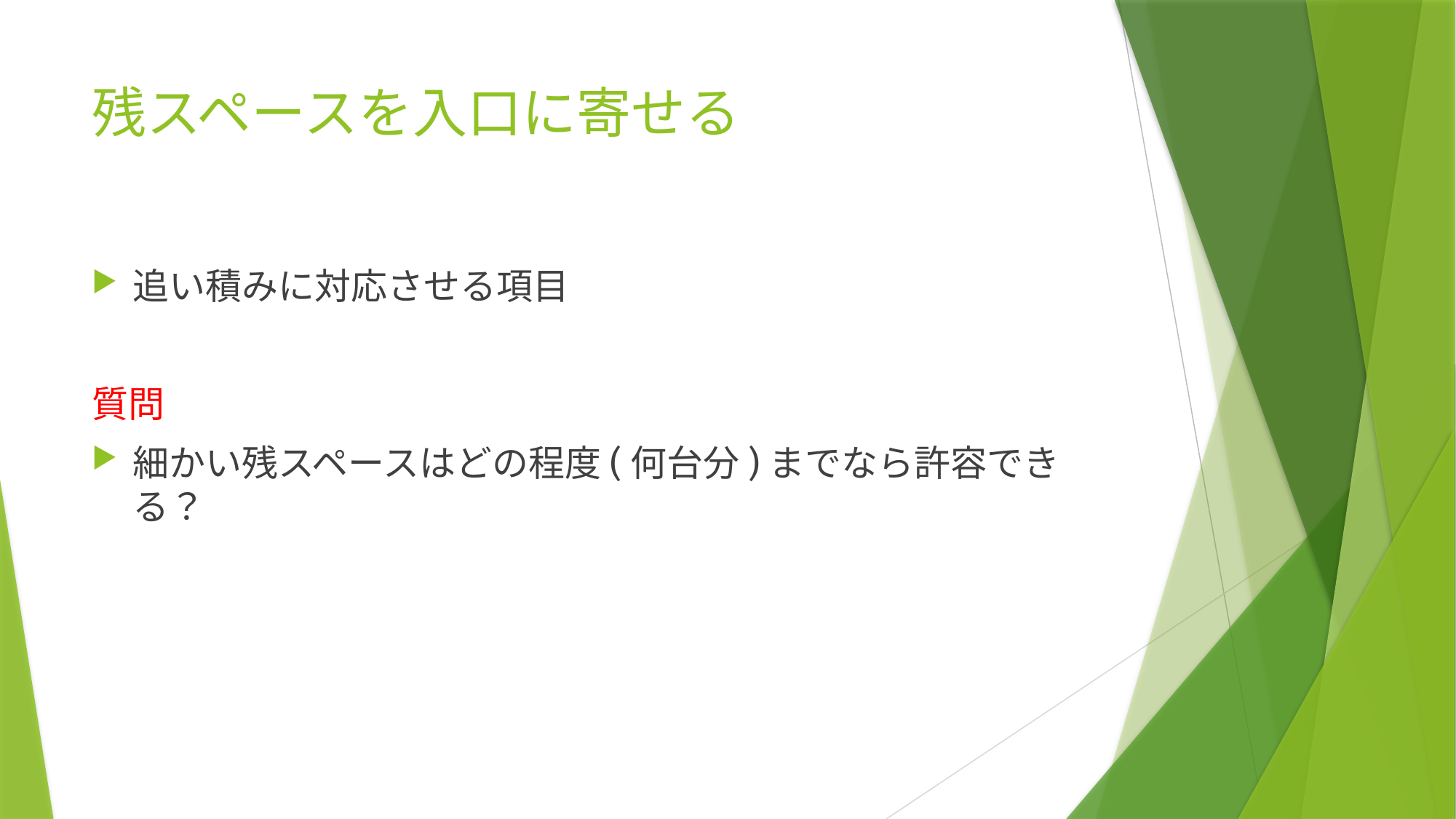

# 残スペースを入口に寄せる
追い積みに対応させる項目

質問
細かい残スペースはどの程度(何台分)までなら許容できる？